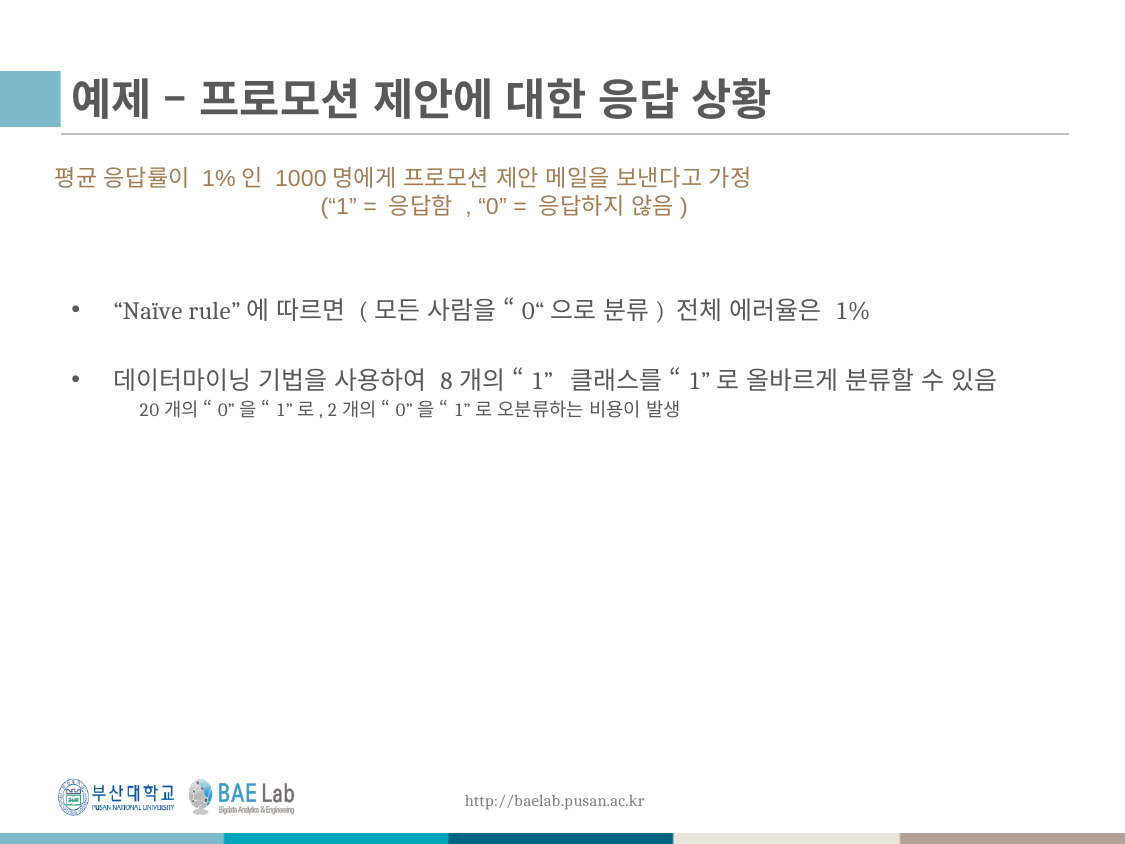

# 예제 – 프로모션 제안에 대한 응답 상황

“Naïve rule”에 따르면 (모든 사람을 “0“으로 분류) 전체 에러율은 1%

데이터마이닝 기법을 사용하여 8개의 “1”  클래스를 “1”로 올바르게 분류할 수 있음
20개의 “0”을 “1”로, 2개의 “0”을 “1”로 오분류하는 비용이 발생

평균 응답률이 1%인 1000명에게 프로모션 제안 메일을 보낸다고 가정 	                 (“1” = 응답함 , “0” = 응답하지 않음)